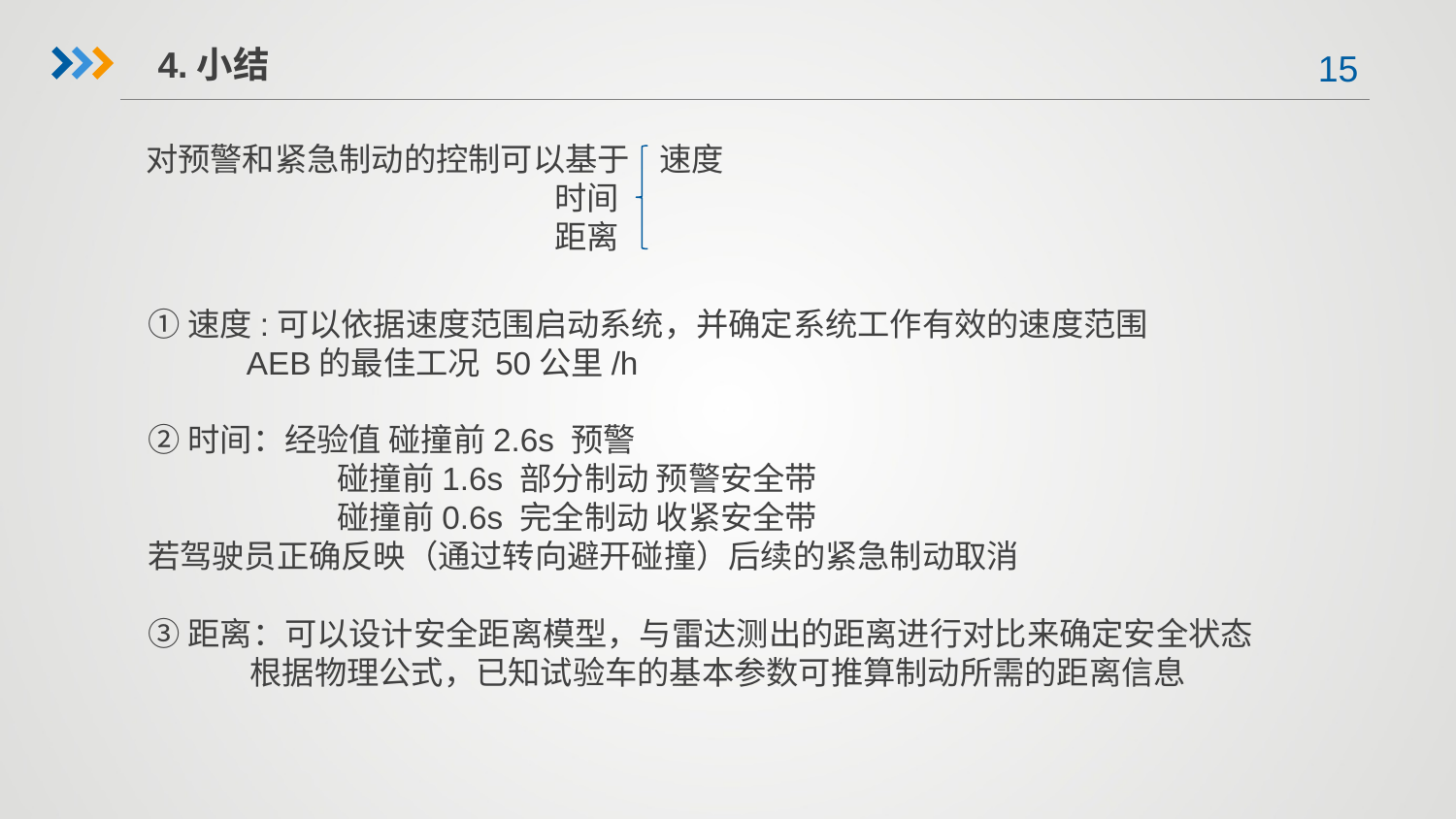

4.小结
对预警和紧急制动的控制可以基于    速度
                                                       时间
                                                       距离

①速度:可以依据速度范围启动系统，并确定系统工作有效的速度范围
           AEB的最佳工况 50公里/h

②时间：经验值 碰撞前2.6s 预警
                         碰撞前1.6s 部分制动 预警安全带
                         碰撞前0.6s 完全制动 收紧安全带
若驾驶员正确反映（通过转向避开碰撞）后续的紧急制动取消

③距离：可以设计安全距离模型，与雷达测出的距离进行对比来确定安全状态
             根据物理公式，已知试验车的基本参数可推算制动所需的距离信息